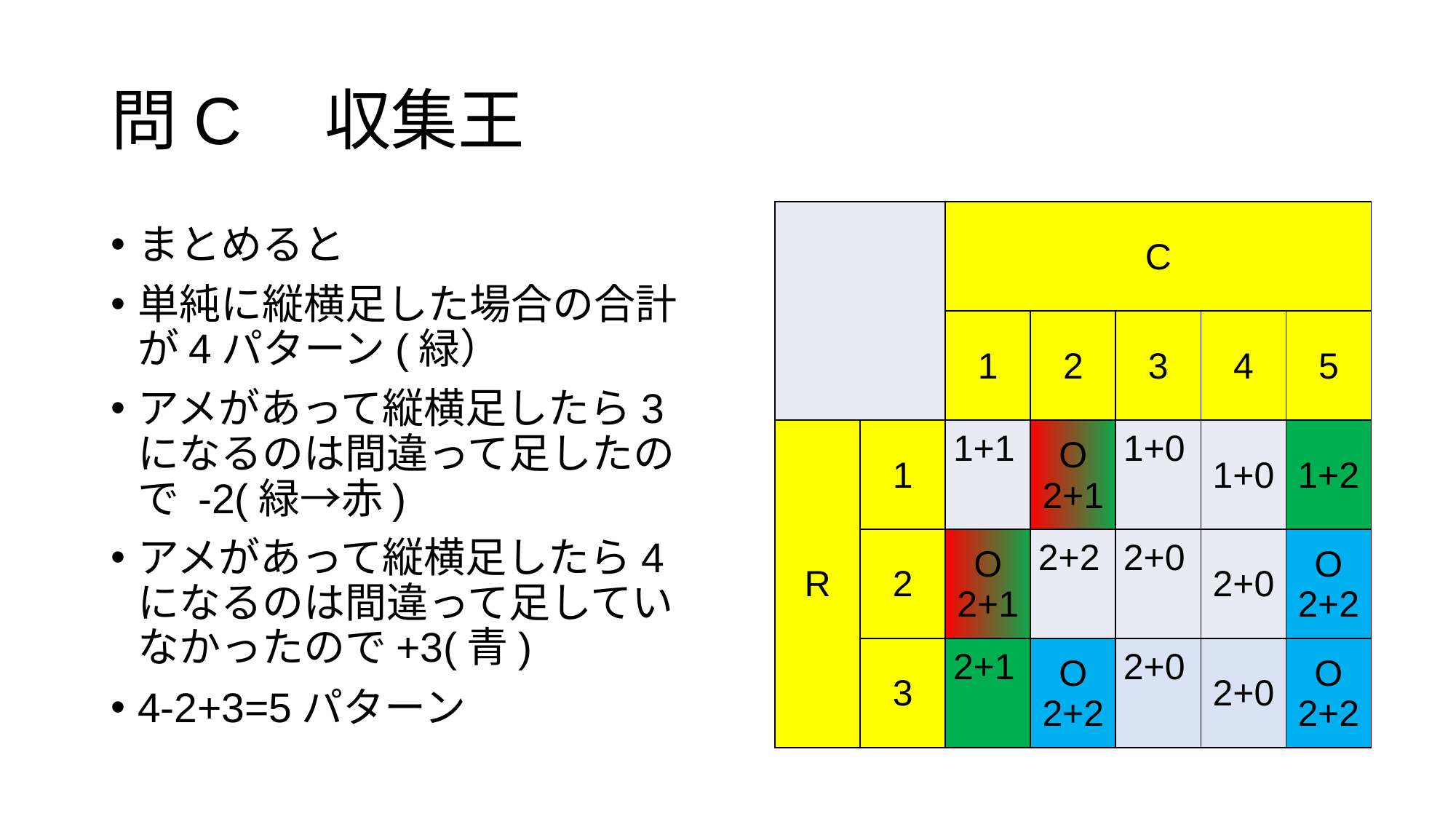

# 問C　収集王
|  |  | C |  |  |  |  |
| --- | --- | --- | --- | --- | --- | --- |
|  |  | 1 | 2 | 3 | 4 | 5 |
| R | 1 | 1+1 | O 2+1 | 1+0 | 1+0 | 1+2 |
|  | 2 | O 2+1 | 2+2 | 2+0 | 2+0 | O 2+2 |
|  | 3 | 2+1 | O 2+2 | 2+0 | 2+0 | O 2+2 |
まとめると
単純に縦横足した場合の合計が4パターン(緑）
アメがあって縦横足したら3になるのは間違って足したので -2(緑→赤)
アメがあって縦横足したら4になるのは間違って足していなかったので+3(青)
4-2+3=5パターン